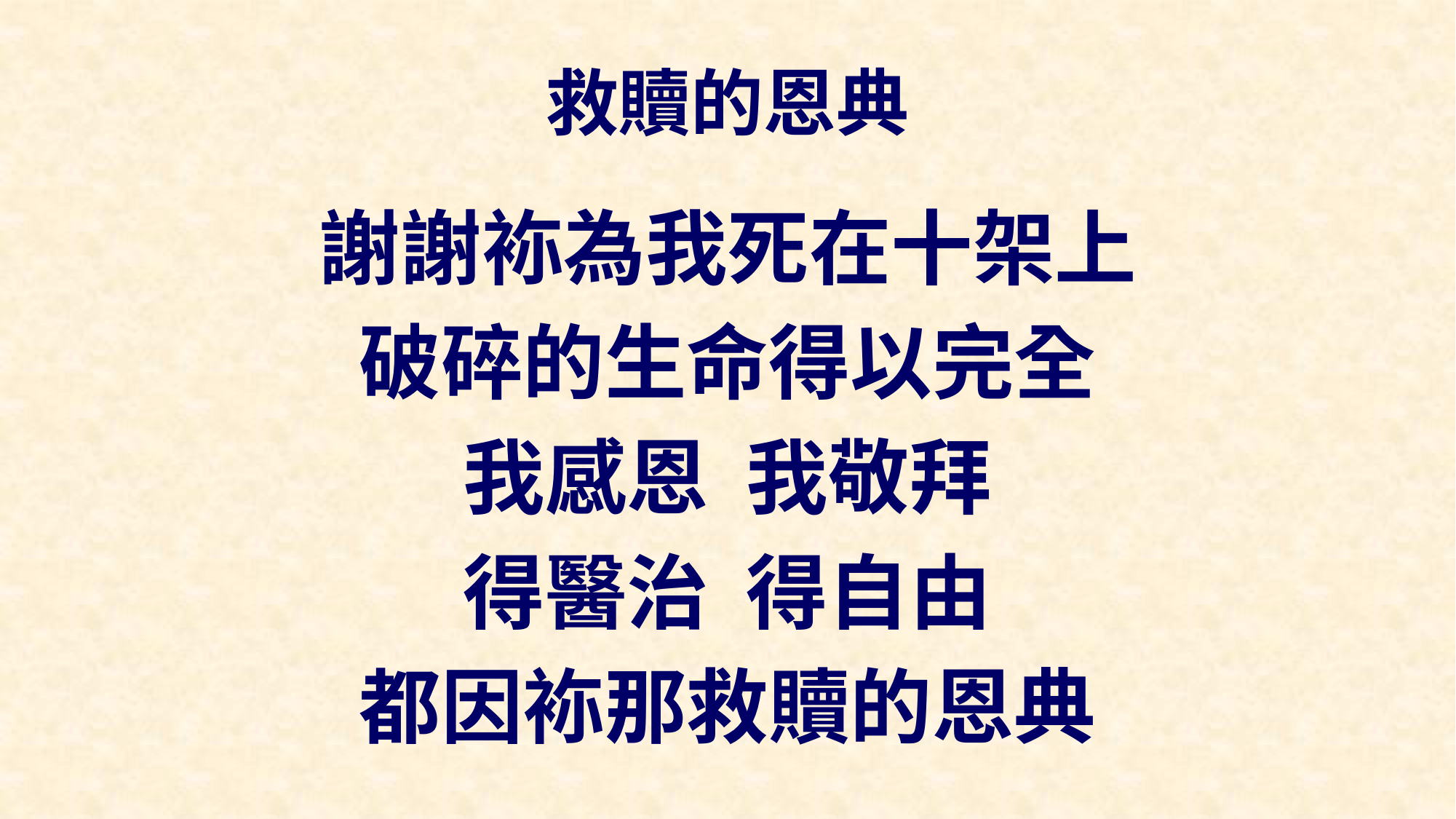

# 救贖的恩典
謝謝袮為我死在十架上
破碎的生命得以完全
我感恩  我敬拜
得醫治  得自由
都因袮那救贖的恩典